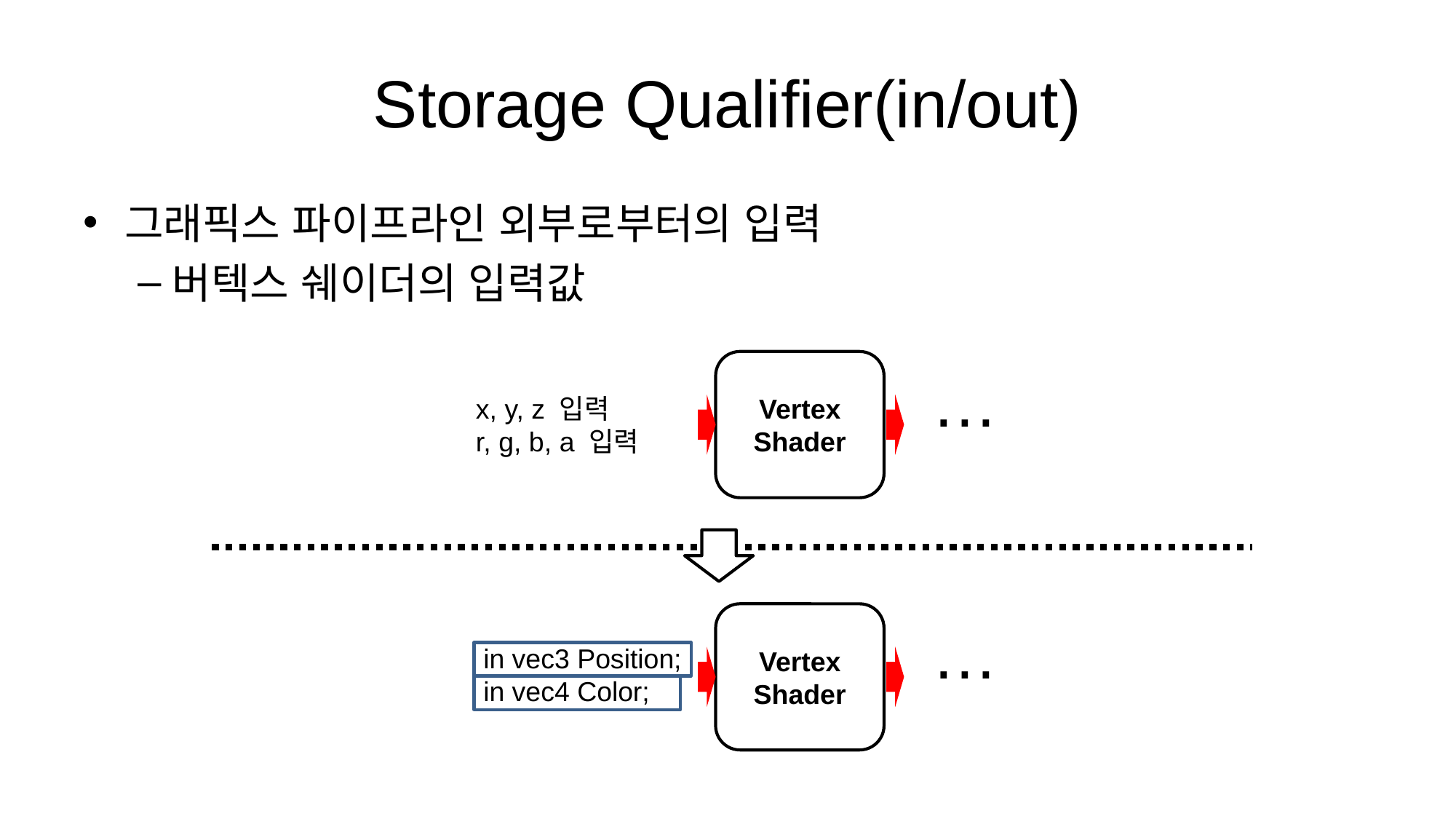

# Storage Qualifier(in/out)
그래픽스 파이프라인 외부로부터의 입력
버텍스 쉐이더의 입력값
Vertex Shader

…
x, y, z 입력
r, g, b, a 입력

Vertex Shader

…
in vec3 Position;
in vec4 Color;